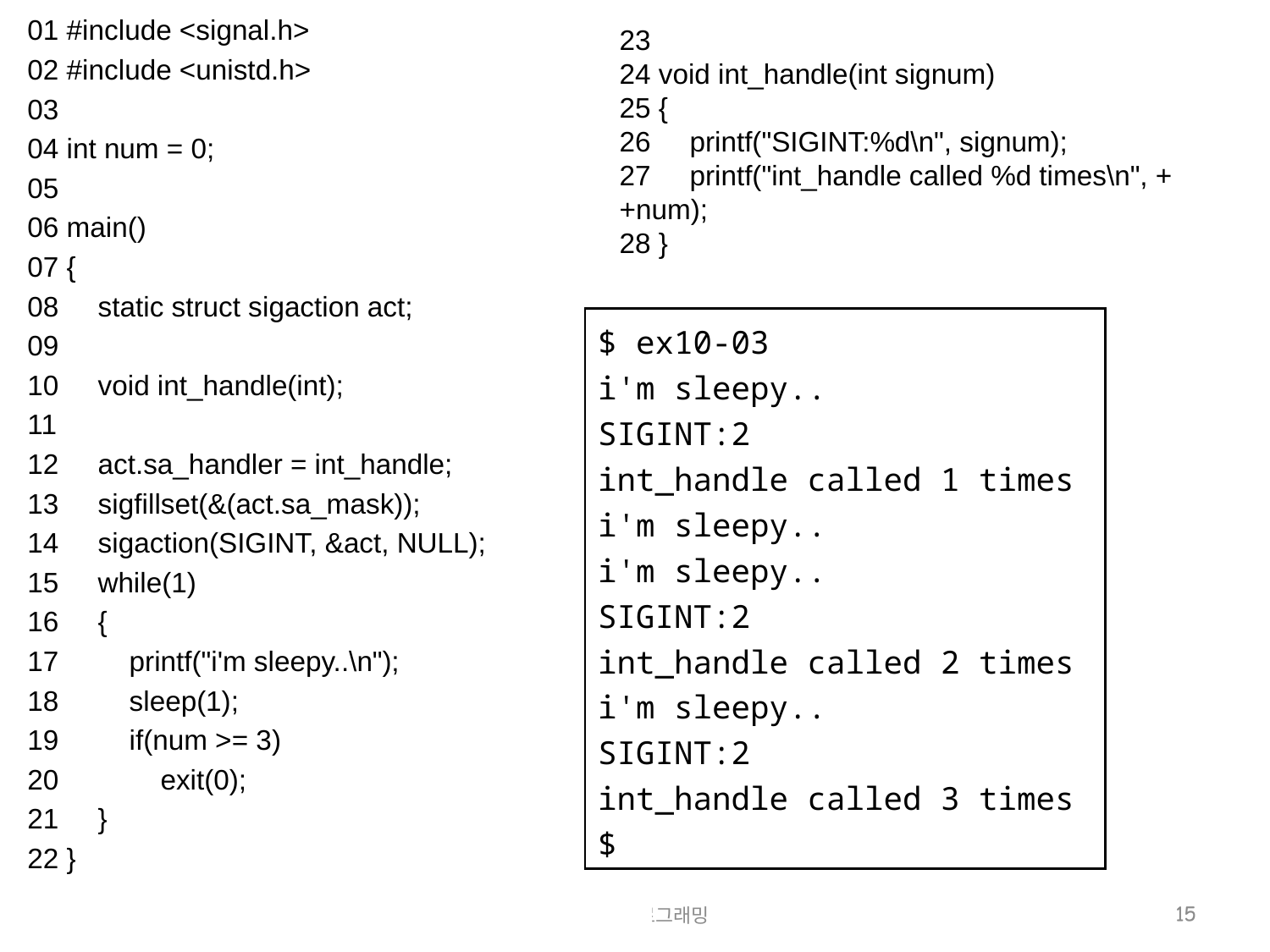

01 #include <signal.h>
02 #include <unistd.h>
03
04 int num = 0;
05
06 main()
07 {
08     static struct sigaction act;
09
10     void int_handle(int);
11
12     act.sa_handler = int_handle;
13     sigfillset(&(act.sa_mask));
14     sigaction(SIGINT, &act, NULL);
15     while(1)
16     {
17         printf("i'm sleepy..\n");
18         sleep(1);
19         if(num >= 3)
20             exit(0);
21     }
22 }

23
24 void int_handle(int signum)
25 {
26     printf("SIGINT:%d\n", signum);
27     printf("int_handle called %d times\n", ++num);
28 }
$ ex10-03
i'm sleepy..
SIGINT:2
int_handle called 1 times
i'm sleepy..
i'm sleepy..
SIGINT:2
int_handle called 2 times
i'm sleepy..
SIGINT:2
int_handle called 3 times
$
2022-05-23
리눅스 프로그래밍
15